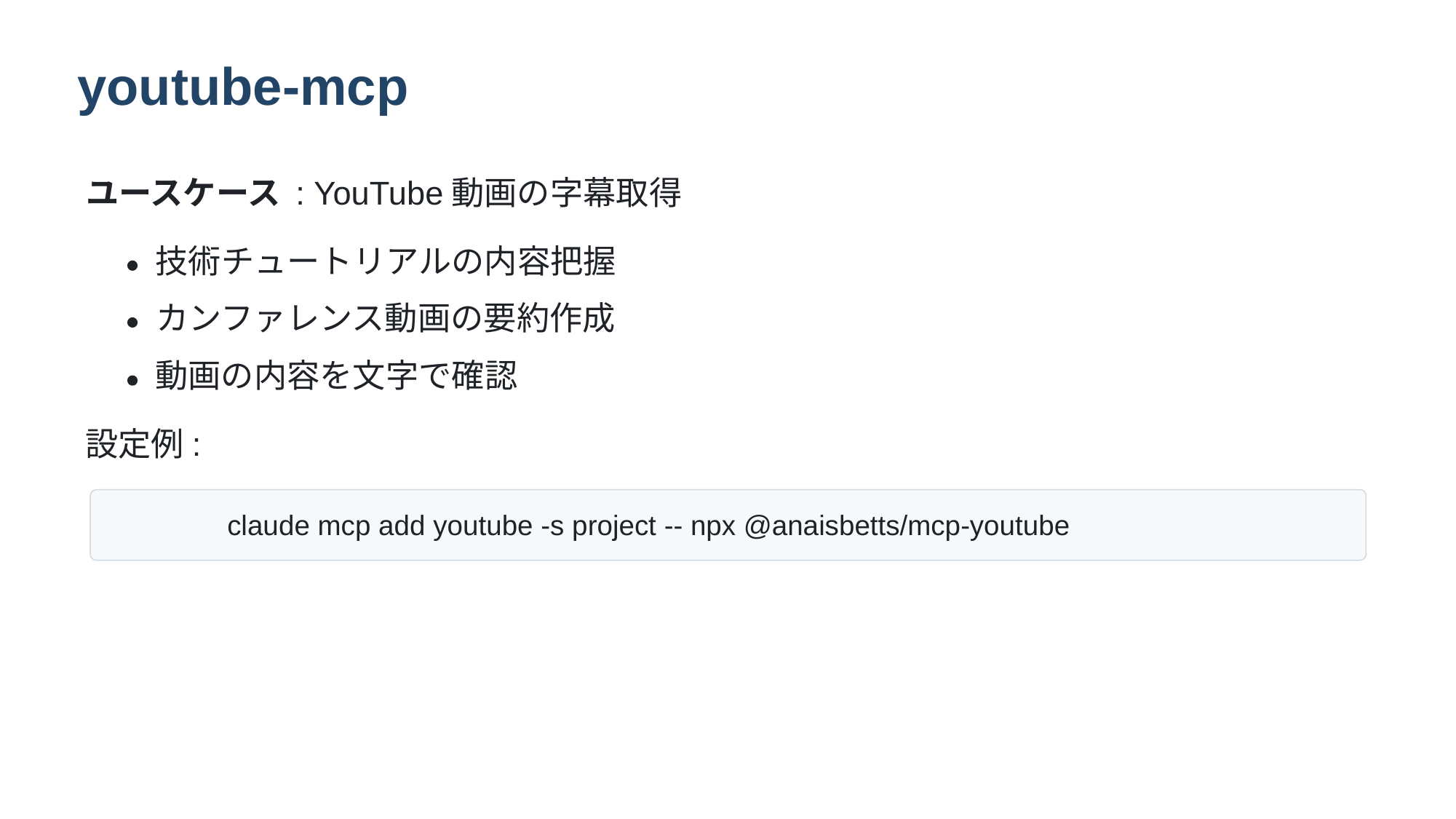

youtube-mcp
ユースケース : YouTube動画の字幕取得
技術チュートリアルの内容把握

カンファレンス動画の要約作成

動画の内容を⽂字で確認

設定例:

claude mcp add youtube -s project -- npx @anaisbetts/mcp-youtube